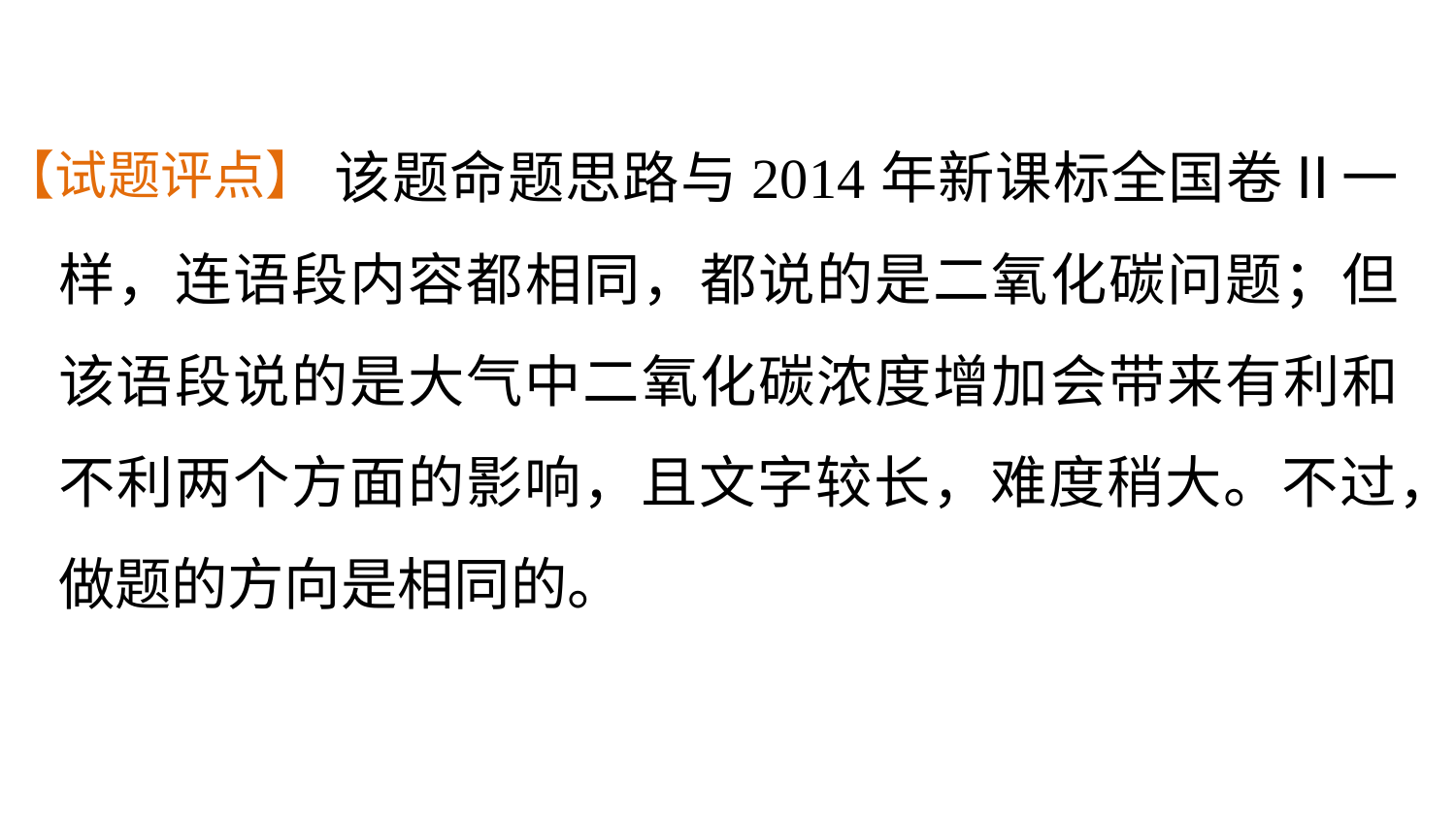

该题命题思路与2014年新课标全国卷Ⅱ一样，连语段内容都相同，都说的是二氧化碳问题；但该语段说的是大气中二氧化碳浓度增加会带来有利和不利两个方面的影响，且文字较长，难度稍大。不过，做题的方向是相同的。
【试题评点】